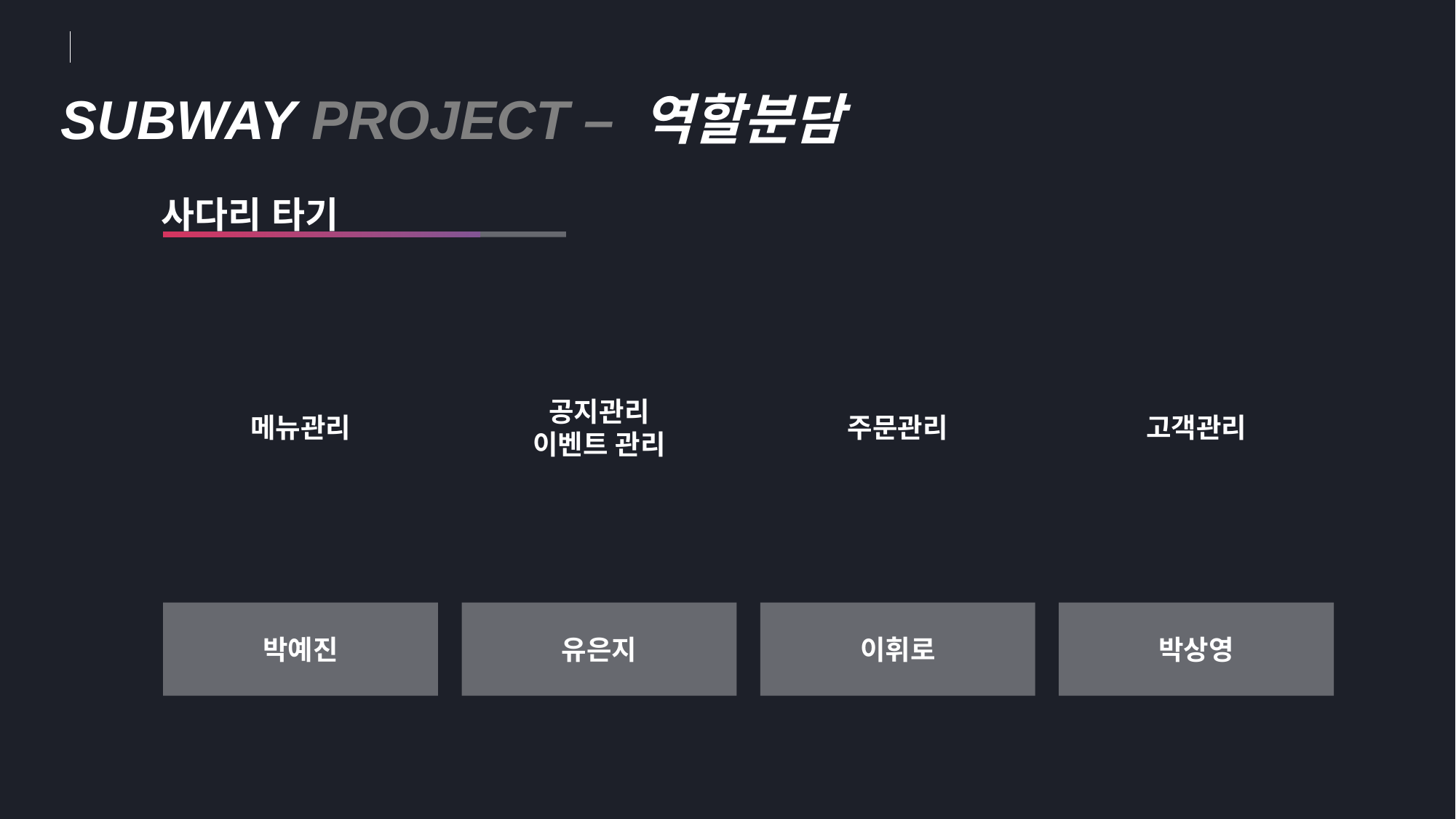

SUBWAY PROJECT – 역할분담
사다리 타기

공지관리
이벤트 관리
주문관리
고객관리
메뉴관리
박예진
유은지
이휘로
박상영